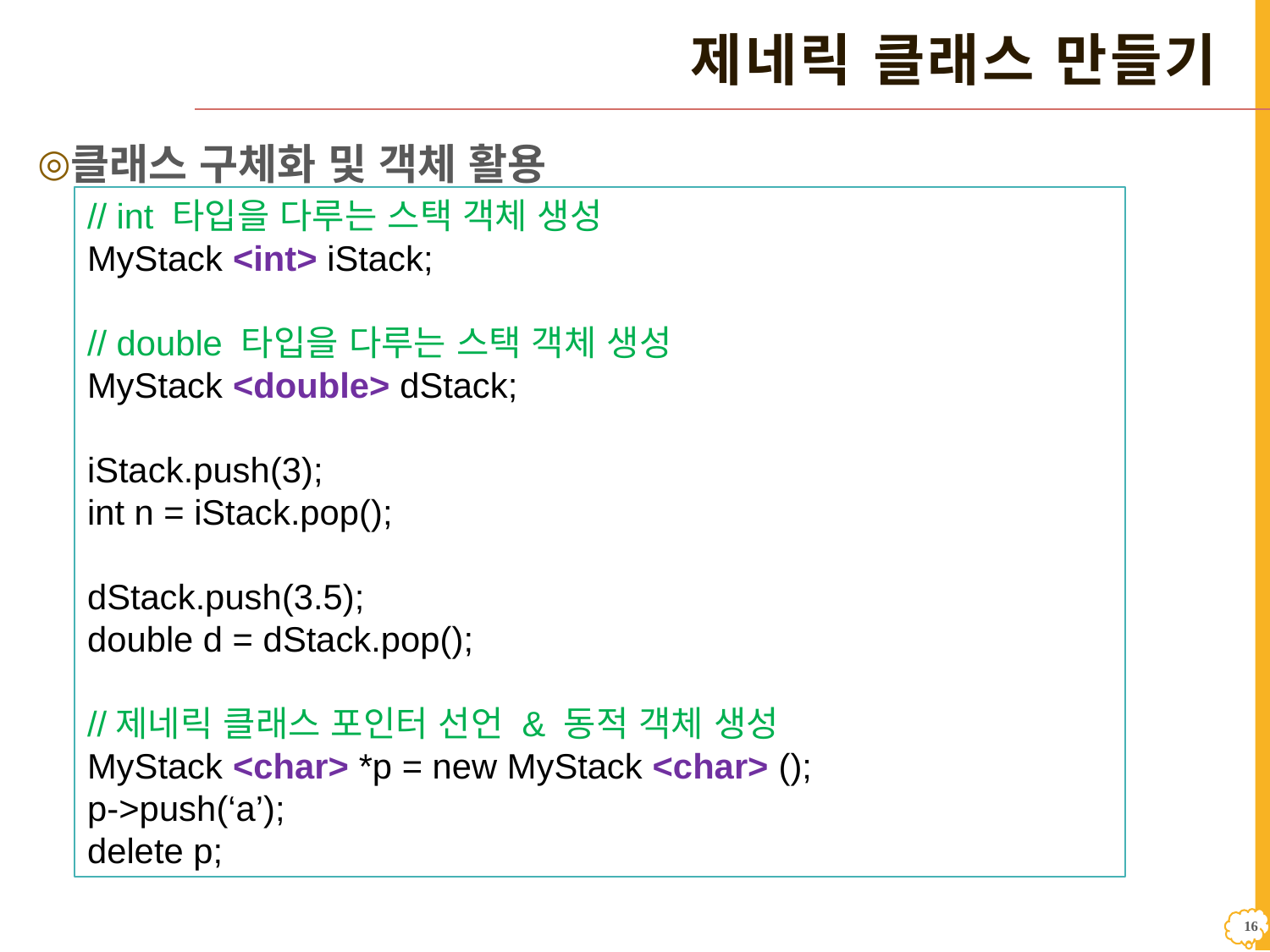

# 제네릭 클래스 만들기
클래스 구체화 및 객체 활용
// int 타입을 다루는 스택 객체 생성
MyStack <int> iStack;

// double 타입을 다루는 스택 객체 생성
MyStack <double> dStack;

iStack.push(3);
int n = iStack.pop();

dStack.push(3.5);
double d = dStack.pop();

//제네릭 클래스 포인터 선언 & 동적 객체 생성
MyStack <char> *p = new MyStack <char> ();
p->push(‘a’);
delete p;
16